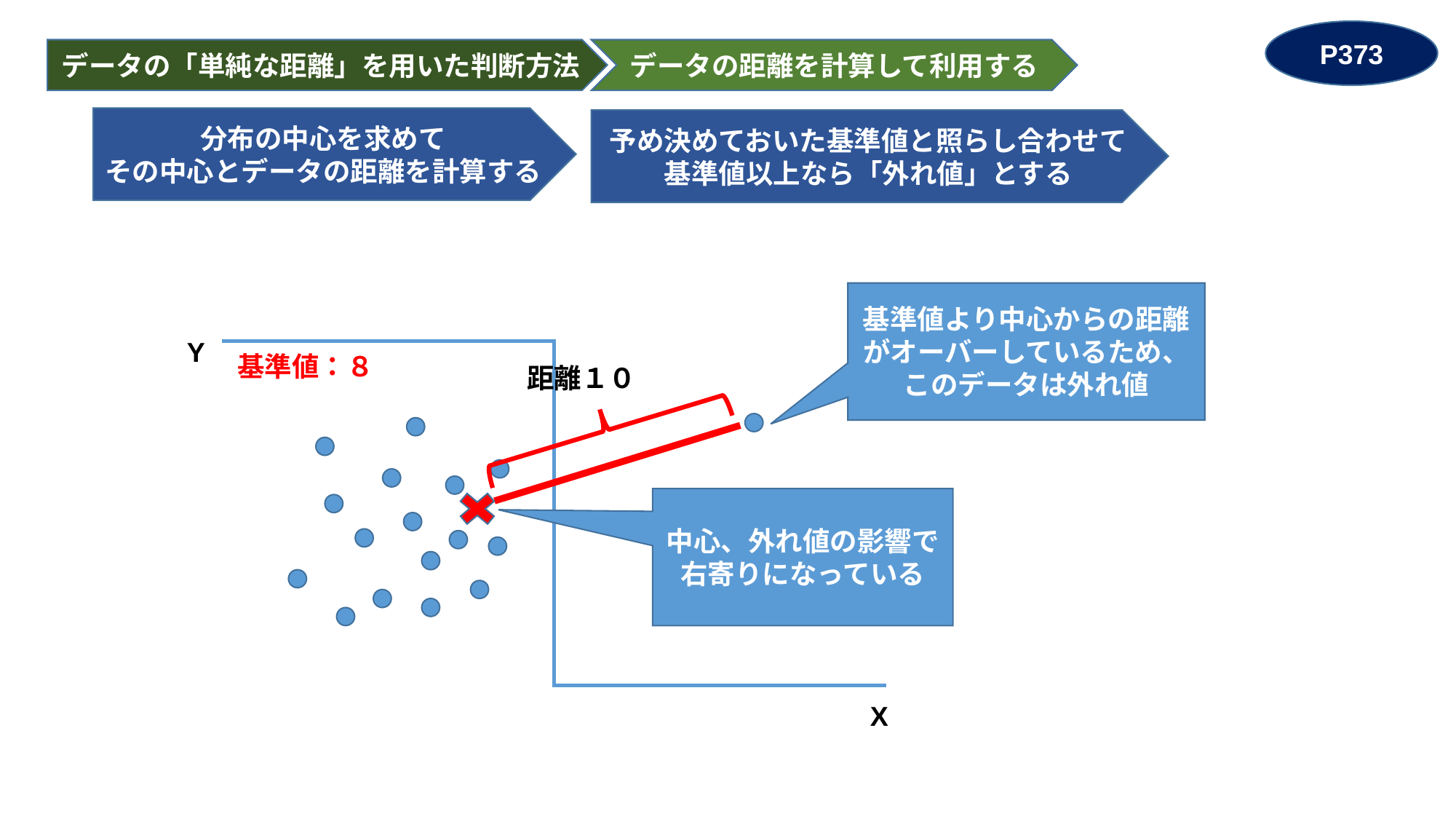

P373
データの「単純な距離」を用いた判断方法
データの距離を計算して利用する
分布の中心を求めて
その中心とデータの距離を計算する
予め決めておいた基準値と照らし合わせて基準値以上なら「外れ値」とする
基準値より中心からの距離がオーバーしているため、このデータは外れ値
Y

距離１０

基準値：８
中心、外れ値の影響で右寄りになっている
X